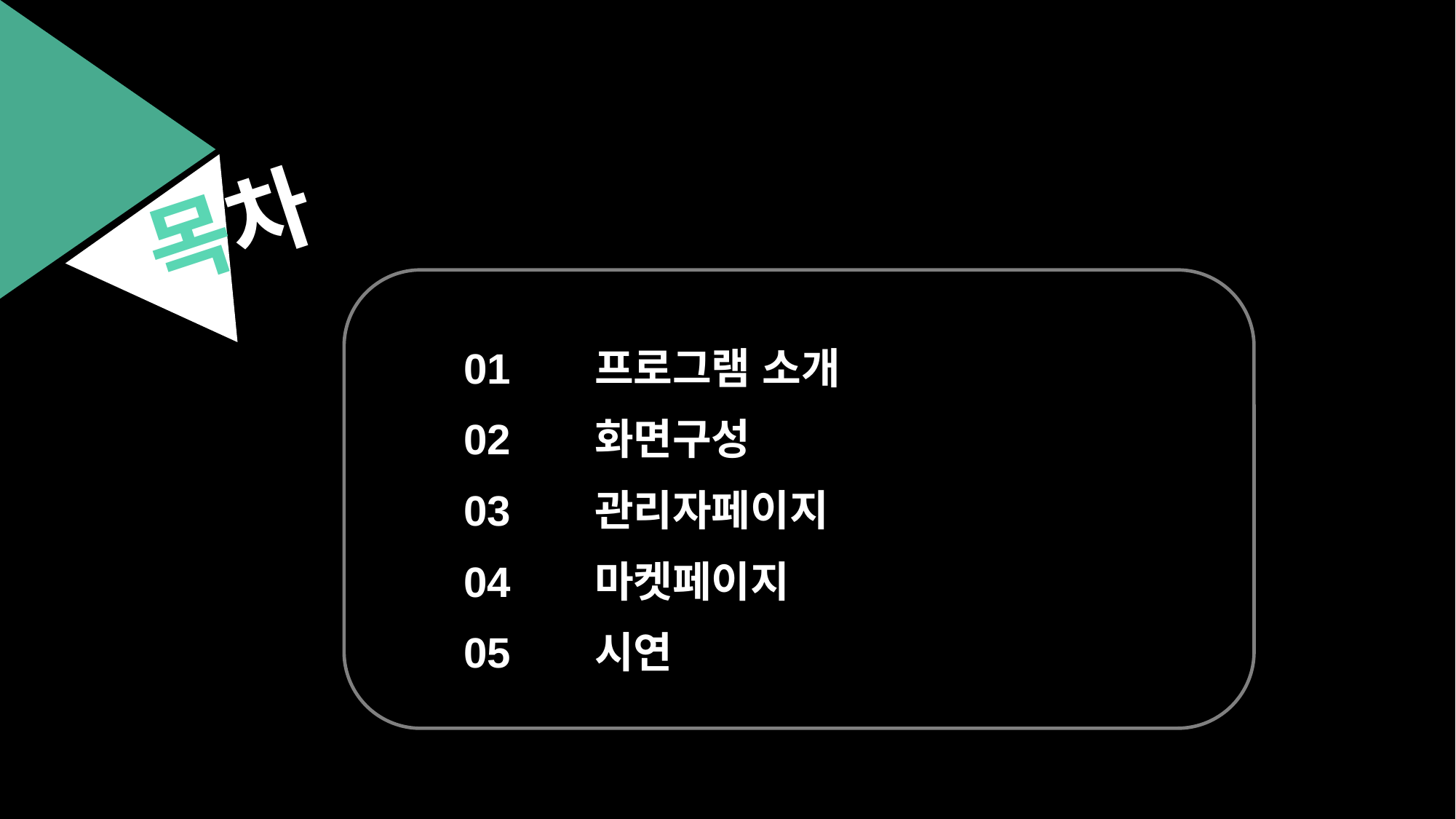

목차

01 	 프로그램 소개
02 	 화면구성
03 	 관리자페이지
04 	 마켓페이지
05 	 시연